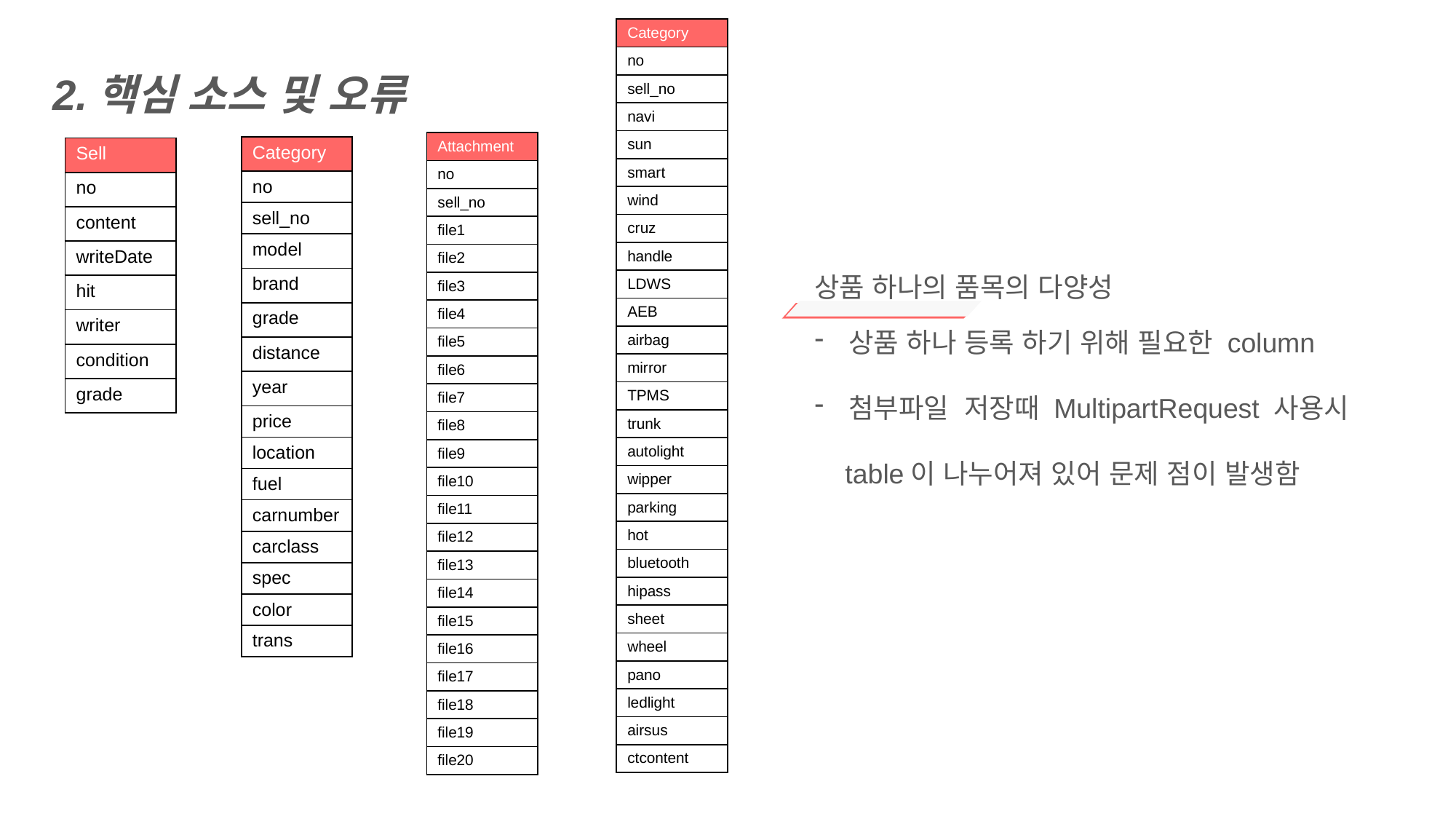

| Category |
| --- |
| no |
| sell\_no |
| navi |
| sun |
| smart |
| wind |
| cruz |
| handle |
| LDWS |
| AEB |
| airbag |
| mirror |
| TPMS |
| trunk |
| autolight |
| wipper |
| parking |
| hot |
| bluetooth |
| hipass |
| sheet |
| wheel |
| pano |
| ledlight |
| airsus |
| ctcontent |
2.핵심 소스 및 오류
| Attachment |
| --- |
| no |
| sell\_no |
| file1 |
| file2 |
| file3 |
| file4 |
| file5 |
| file6 |
| file7 |
| file8 |
| file9 |
| file10 |
| file11 |
| file12 |
| file13 |
| file14 |
| file15 |
| file16 |
| file17 |
| file18 |
| file19 |
| file20 |
| Category |
| --- |
| no |
| sell\_no |
| model |
| brand |
| grade |
| distance |
| year |
| price |
| location |
| fuel |
| carnumber |
| carclass |
| spec |
| color |
| trans |
| Sell |
| --- |
| no |
| content |
| writeDate |
| hit |
| writer |
| condition |
| grade |
상품 하나의 품목의 다양성

상품 하나 등록 하기 위해 필요한 column

첨부파일  저장때 MultipartRequest 사용시

    table이 나누어져 있어 문제 점이 발생함